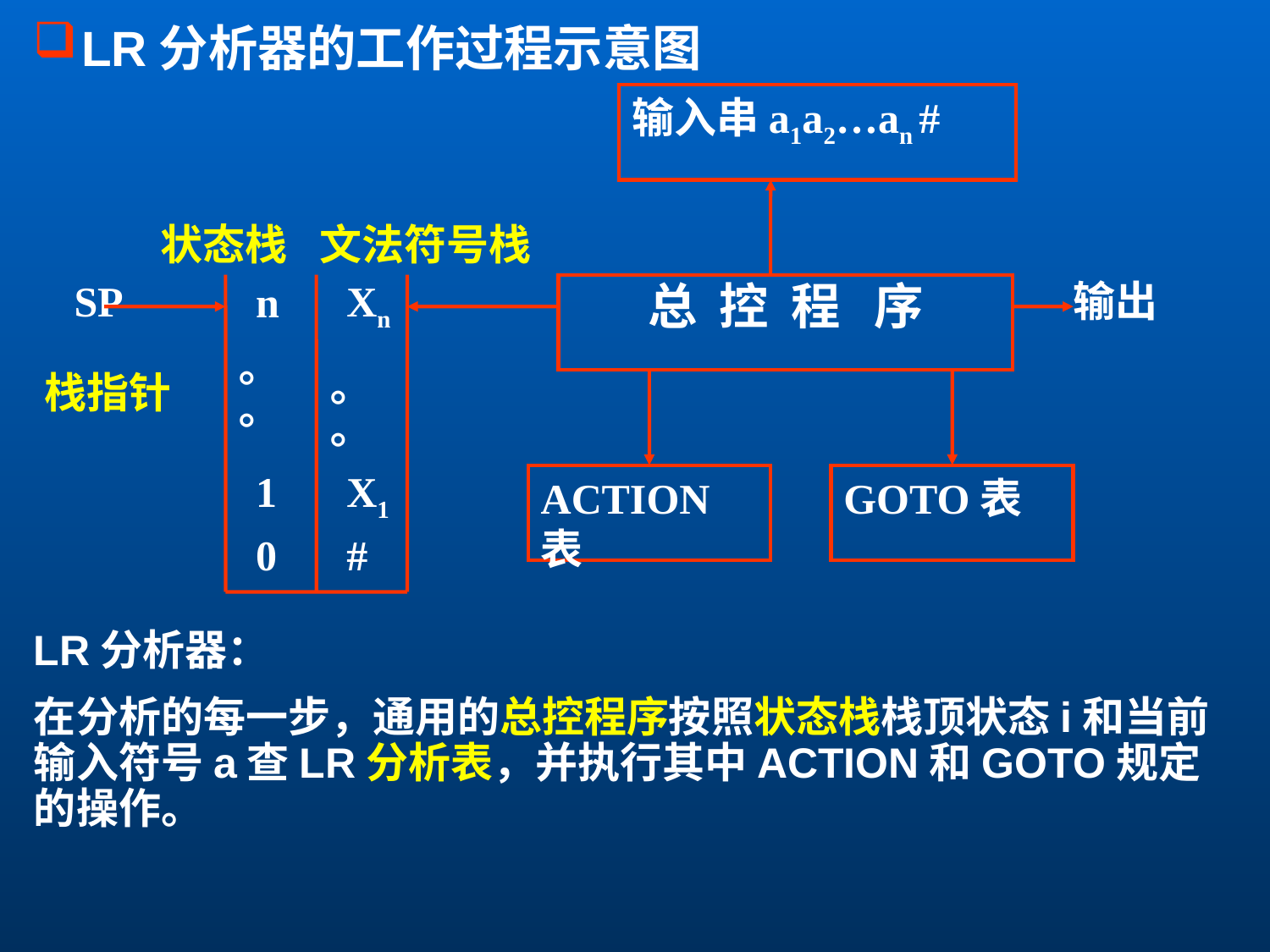

LR分析器的工作过程示意图
输入串a1a2…an #

SP

Xn

总  控  程   序
输出
n

。。
 。。

1
X1
ACTION表
GOTO表
0
#

状态栈
文法符号栈
栈指针
LR分析器：
在分析的每一步，通用的总控程序按照状态栈栈顶状态i和当前输入符号a查LR分析表，并执行其中ACTION和GOTO规定的操作。